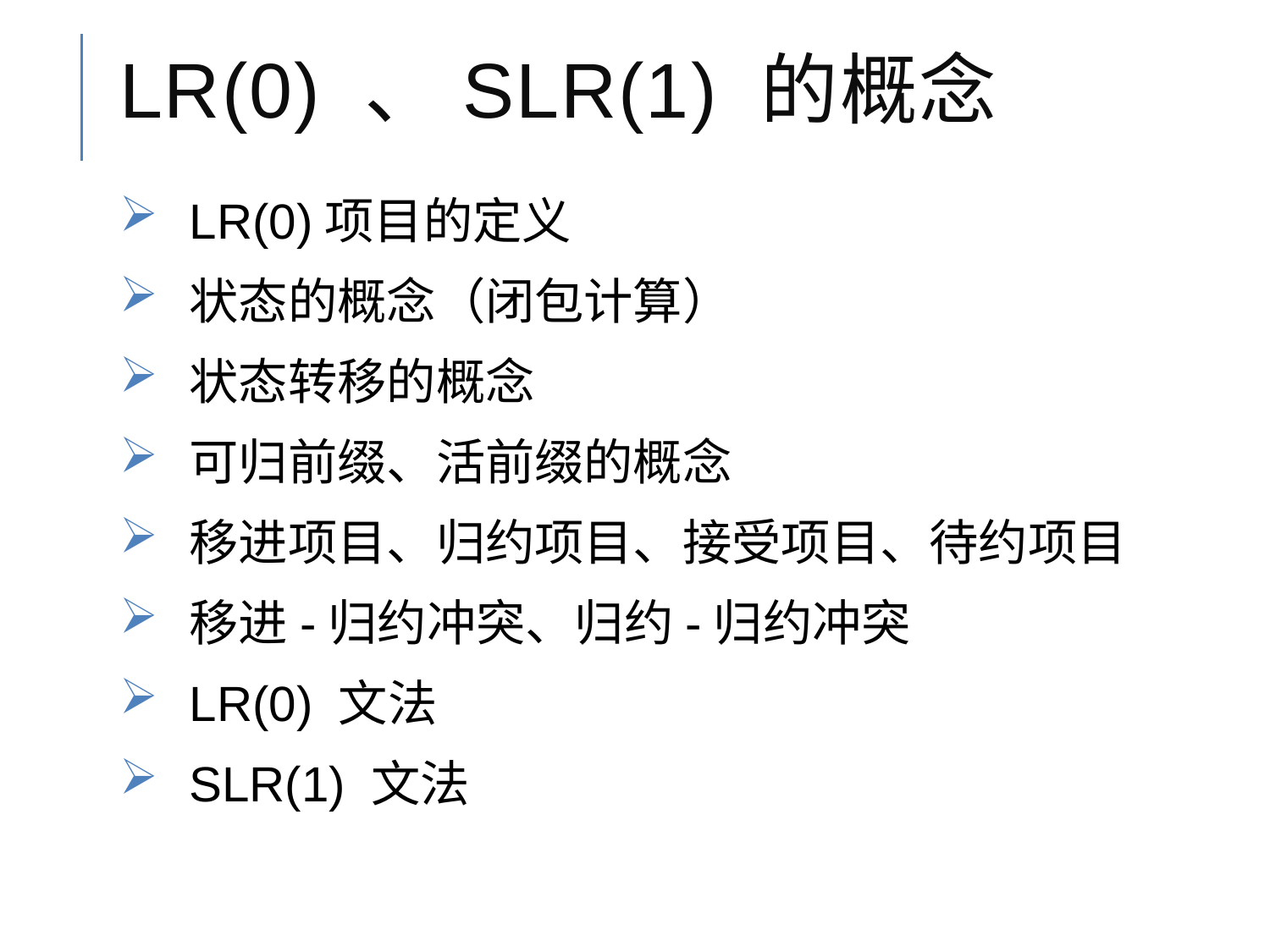

# LR(0) 、SLR(1) 的概念
LR(0)项目的定义
状态的概念（闭包计算）
状态转移的概念
可归前缀、活前缀的概念
移进项目、归约项目、接受项目、待约项目
移进-归约冲突、归约-归约冲突
LR(0) 文法
SLR(1) 文法
26